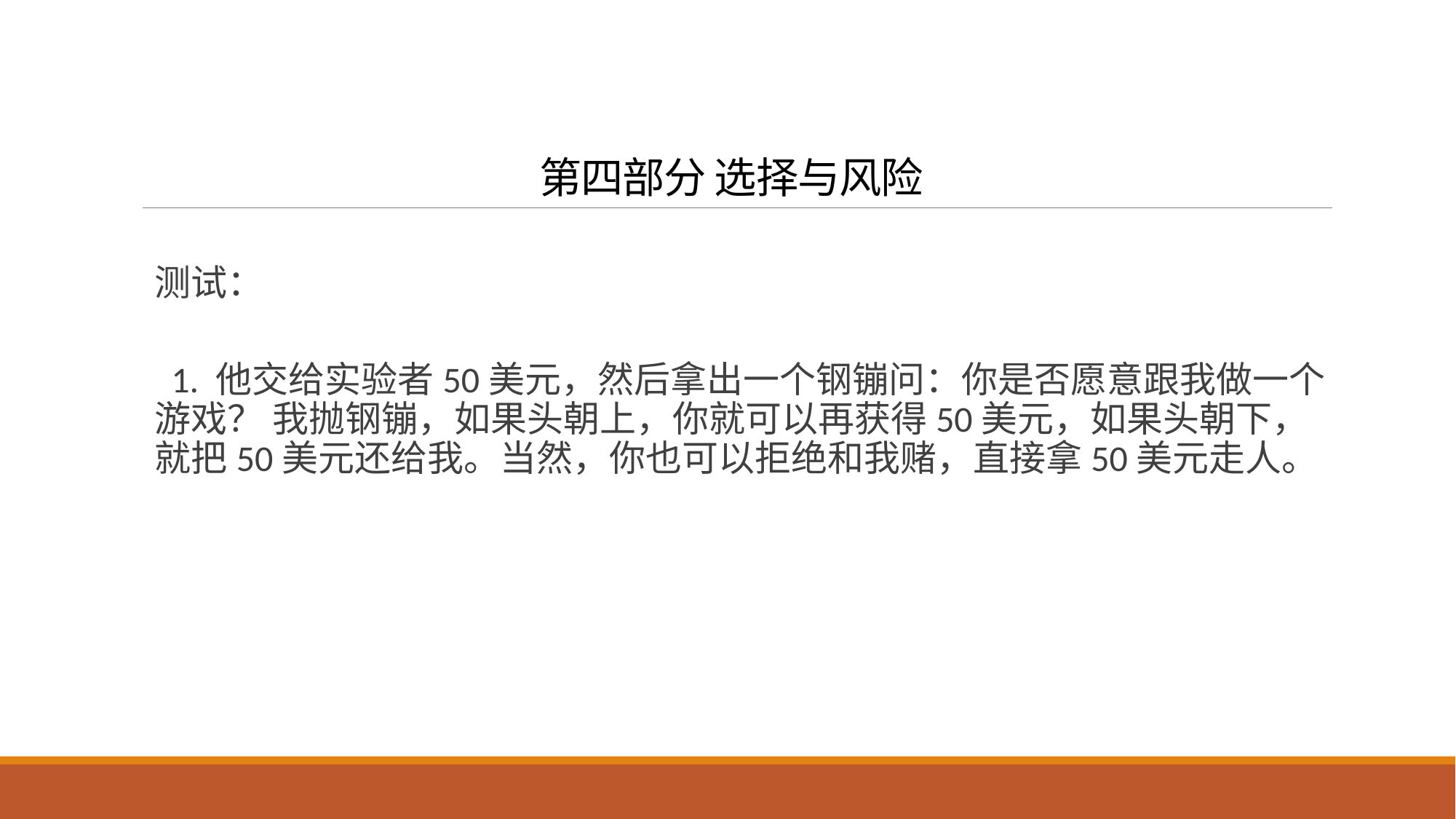

# 第四部分 选择与风险

测试：

  1. 他交给实验者50美元，然后拿出一个钢镚问：你是否愿意跟我做一个游戏？ 我抛钢镚，如果头朝上，你就可以再获得50美元，如果头朝下，就把50美元还给我。当然，你也可以拒绝和我赌，直接拿50美元走人。